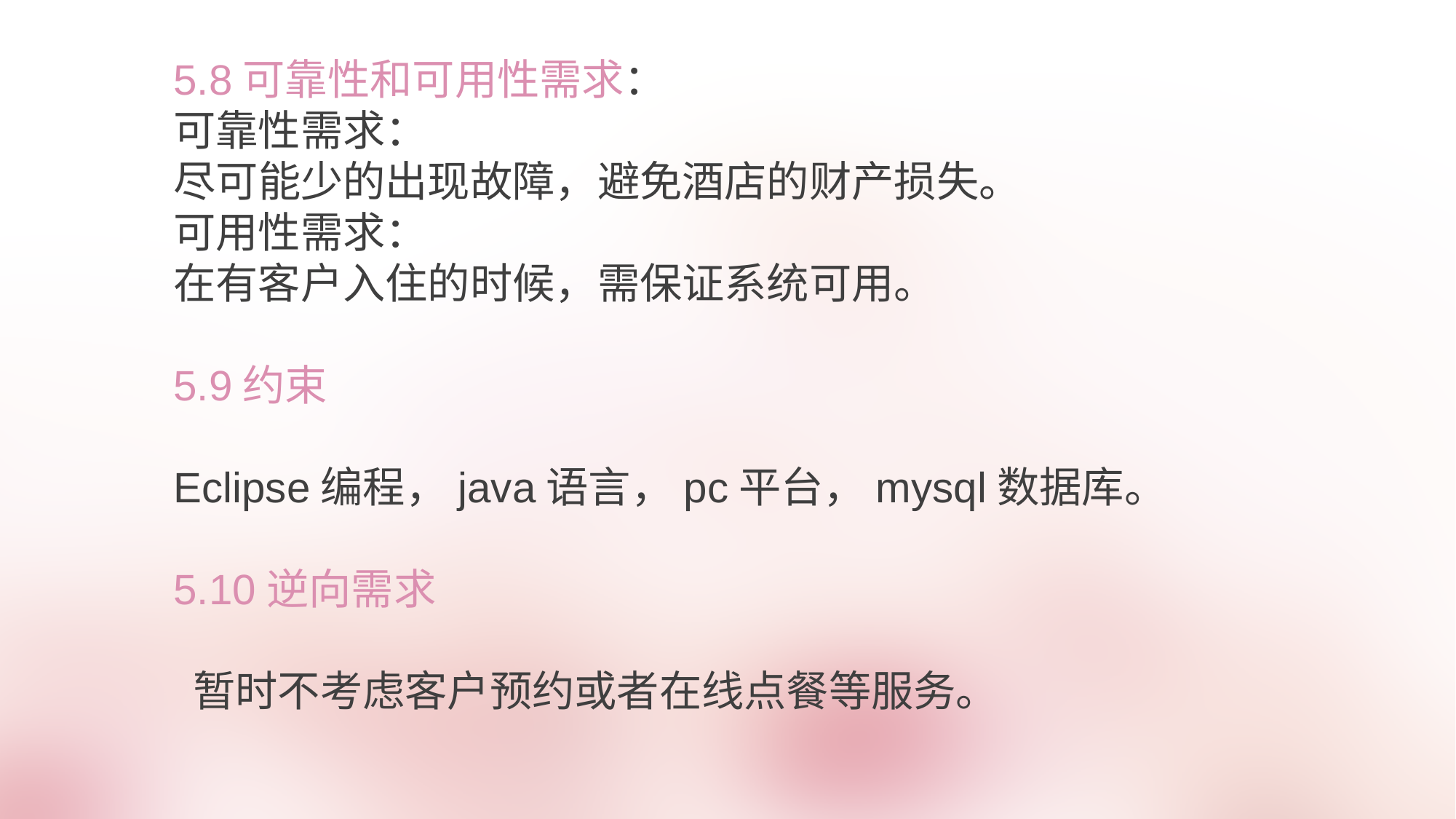

5.8可靠性和可用性需求：可靠性需求：尽可能少的出现故障，避免酒店的财产损失。可用性需求：在有客户入住的时候，需保证系统可用。
5.9约束

Eclipse编程，java语言，pc平台，mysql数据库。

5.10逆向需求
  暂时不考虑客户预约或者在线点餐等服务。